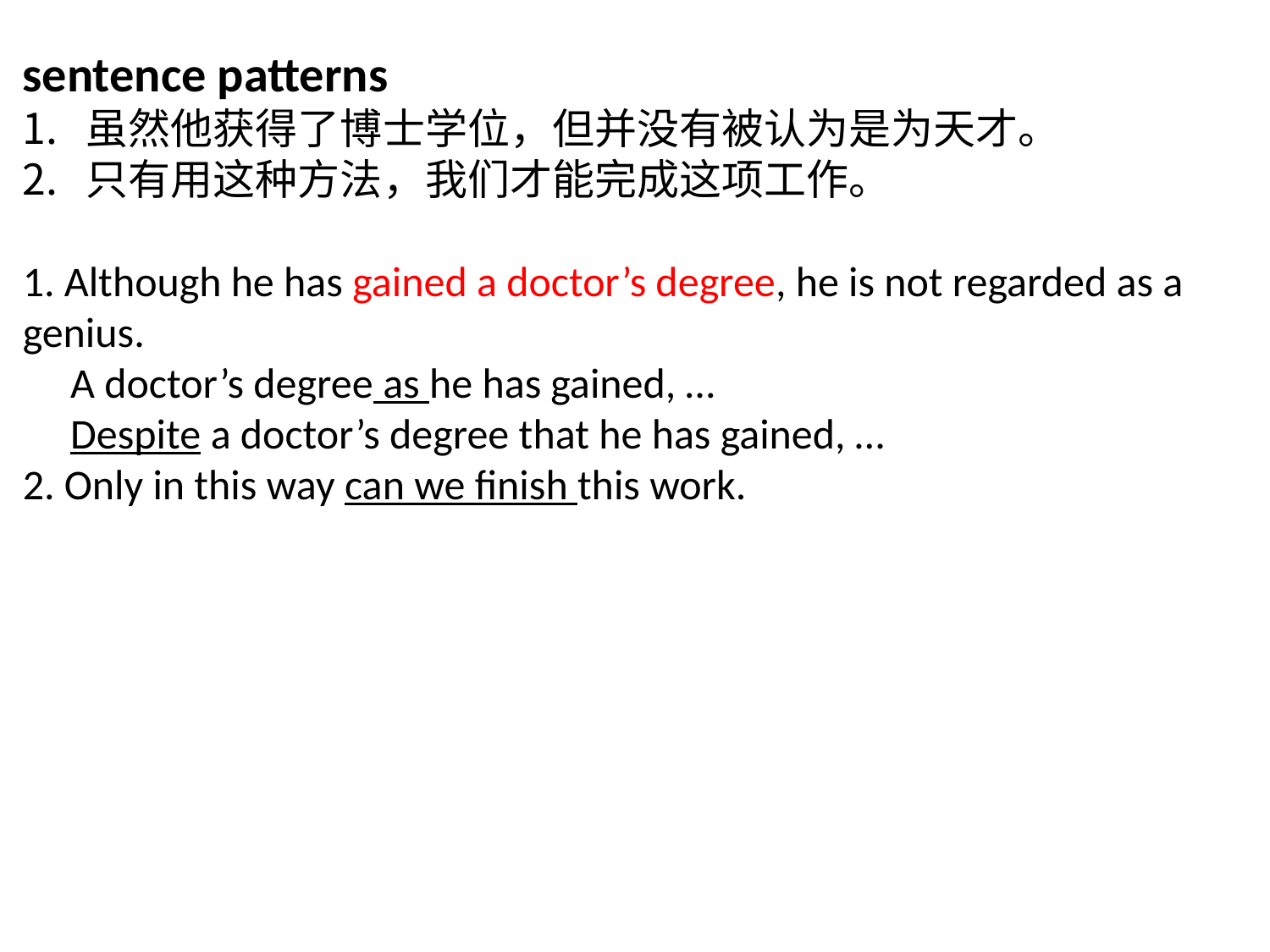

sentence patterns
虽然他获得了博士学位，但并没有被认为是为天才。
只有用这种方法，我们才能完成这项工作。

1. Although he has gained a doctor’s degree, he is not regarded as a genius.
     A doctor’s degree as he has gained, …
     Despite a doctor’s degree that he has gained, …
2. Only in this way can we finish this work.